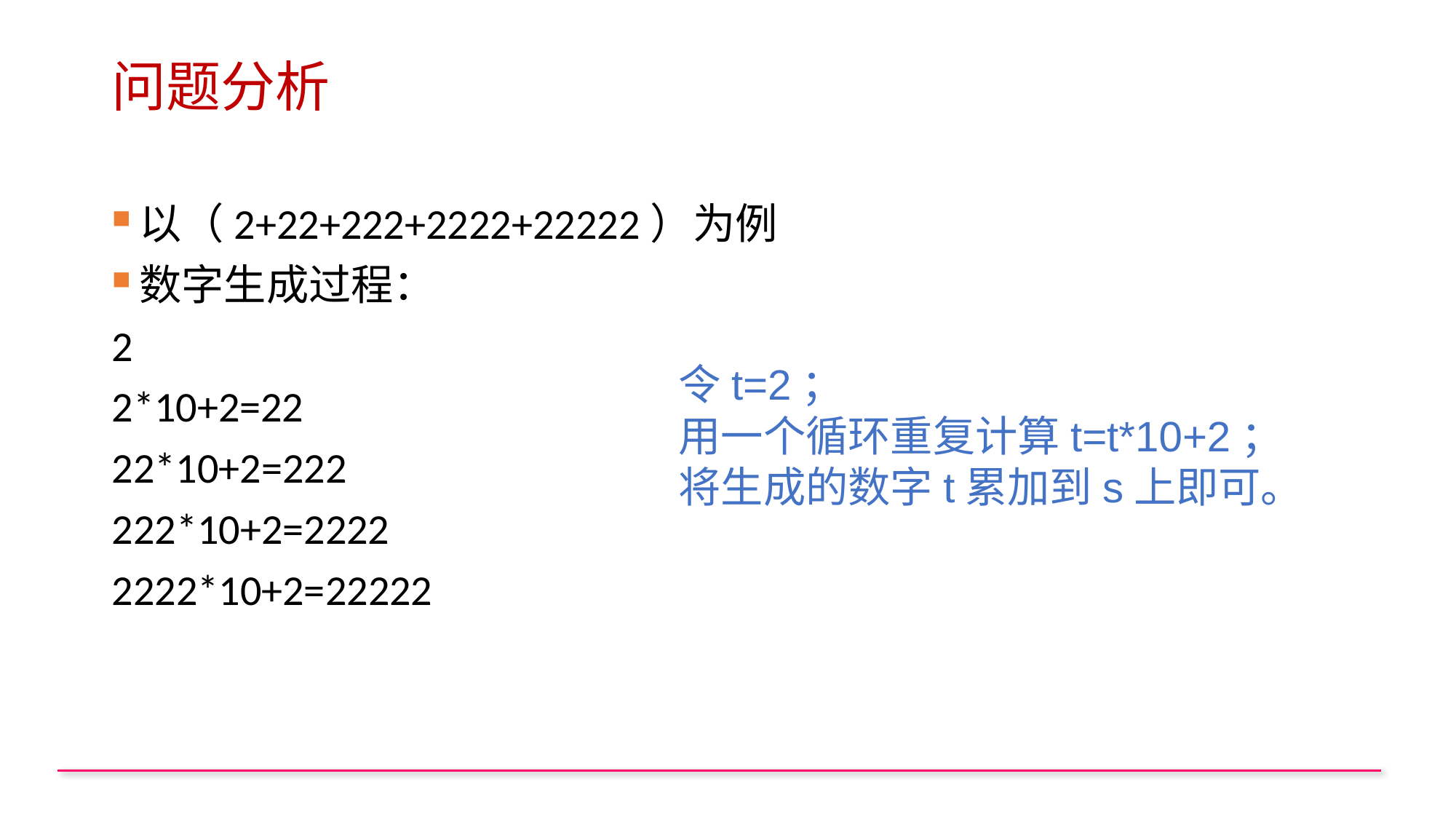

# 问题分析
以（2+22+222+2222+22222）为例
数字生成过程：
2
2*10+2=22
22*10+2=222
222*10+2=2222
2222*10+2=22222

令t=2；
用一个循环重复计算t=t*10+2；
将生成的数字t累加到s上即可。